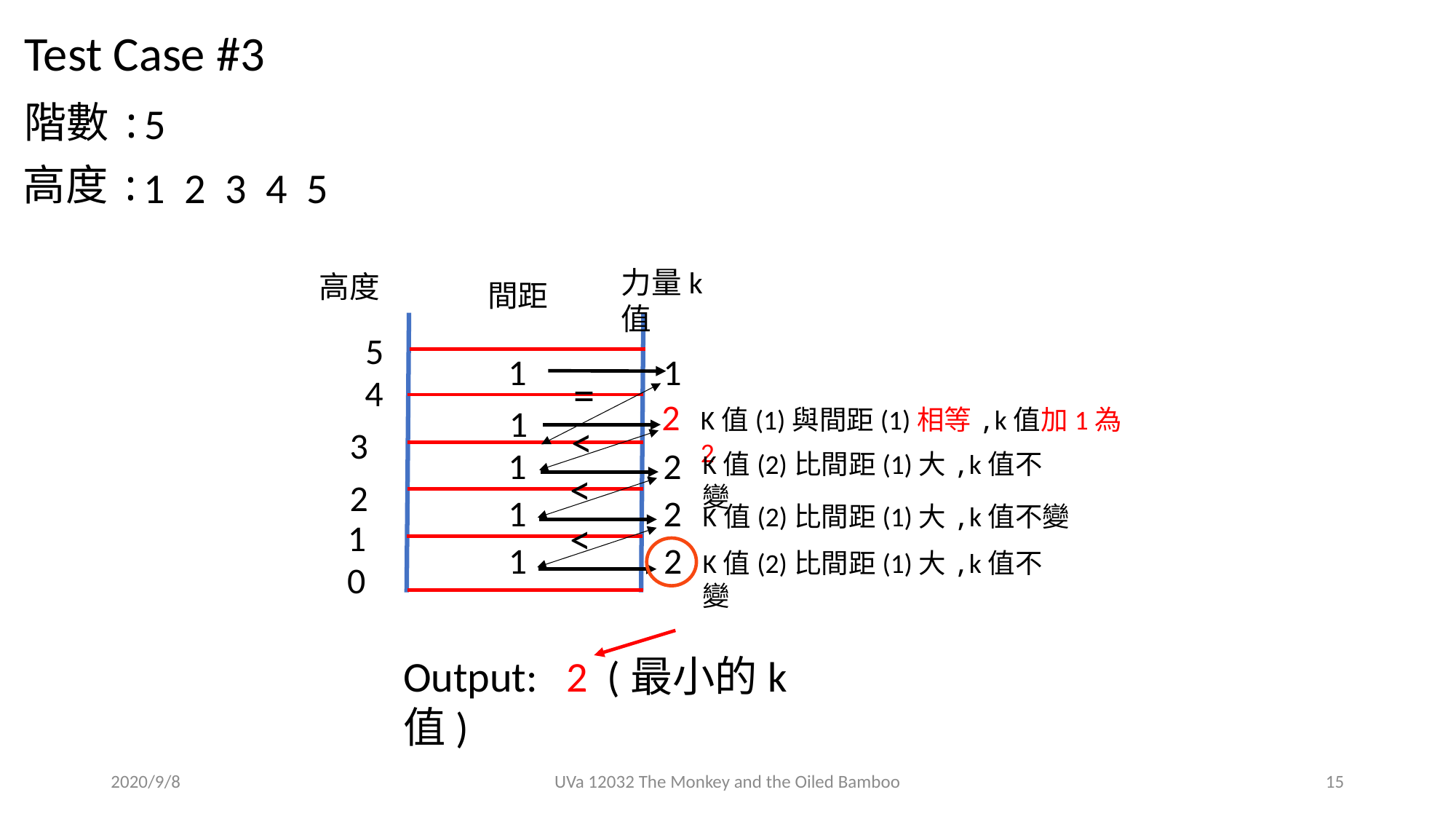

Test Case #3
階數:
5
高度:
1  2  3  4  5
力量k值
高度
間距
5
1
1
=
4
2
1
K值(1)與間距(1)相等,k值加1為2
<
3
1
2
K值(2)比間距(1)大,k值不變
<
2
1
2
K值(2)比間距(1)大,k值不變
<
1
1
2

K值(2)比間距(1)大,k值不變
0
Output:   2  (最小的k值)
2020/9/8
UVa 12032 The Monkey and the Oiled Bamboo
15